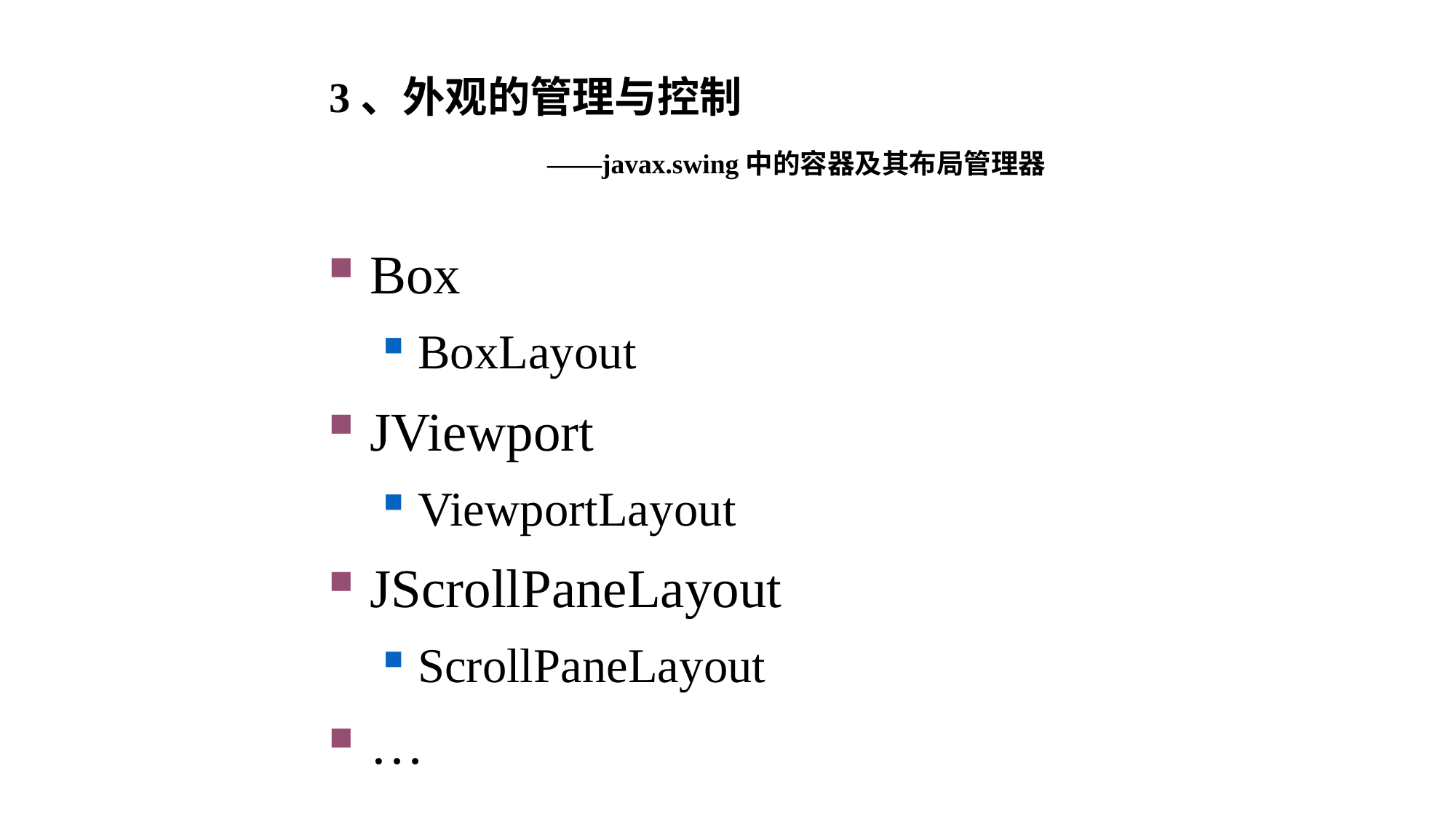

3、外观的管理与控制
		——javax.swing中的容器及其布局管理器
Box
BoxLayout
JViewport
ViewportLayout
JScrollPaneLayout
ScrollPaneLayout
…